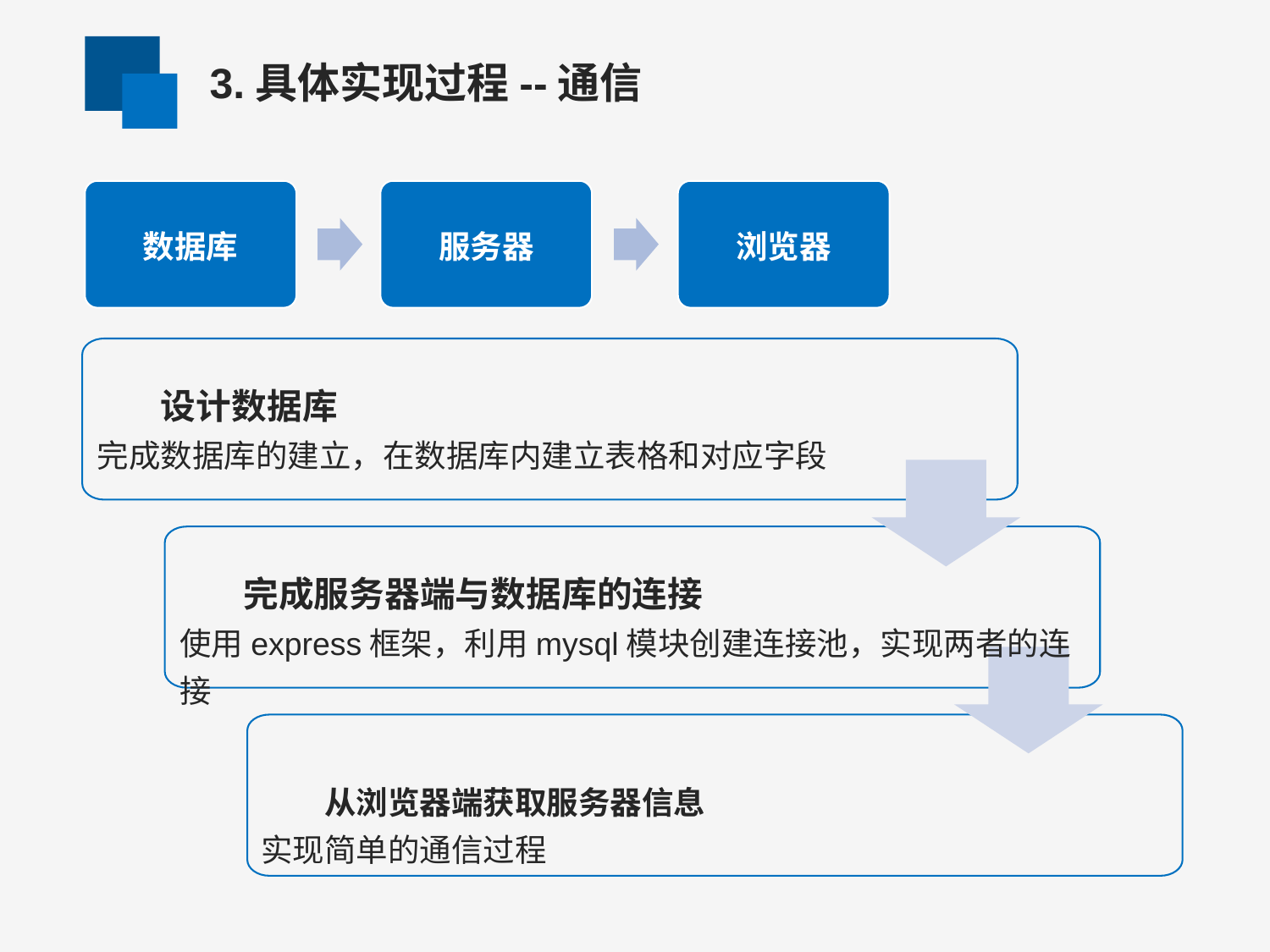

3.具体实现过程--通信

数据库
服务器
浏览器

设计数据库
完成数据库的建立，在数据库内建立表格和对应字段

完成服务器端与数据库的连接
使用express框架，利用mysql模块创建连接池，实现两者的连接

从浏览器端获取服务器信息
实现简单的通信过程